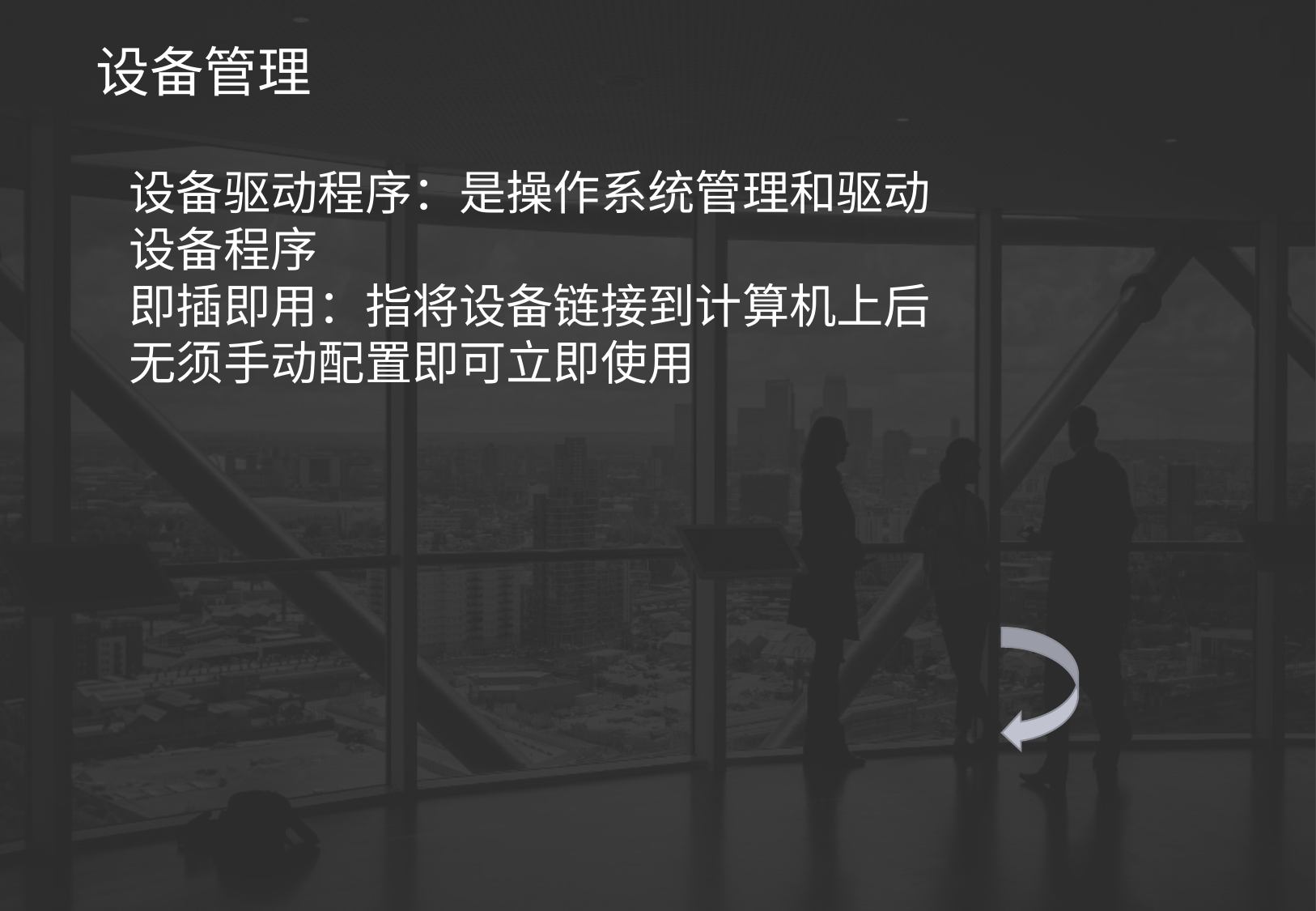

设备管理
设备驱动程序：是操作系统管理和驱动设备程序
即插即用：指将设备链接到计算机上后无须手动配置即可立即使用